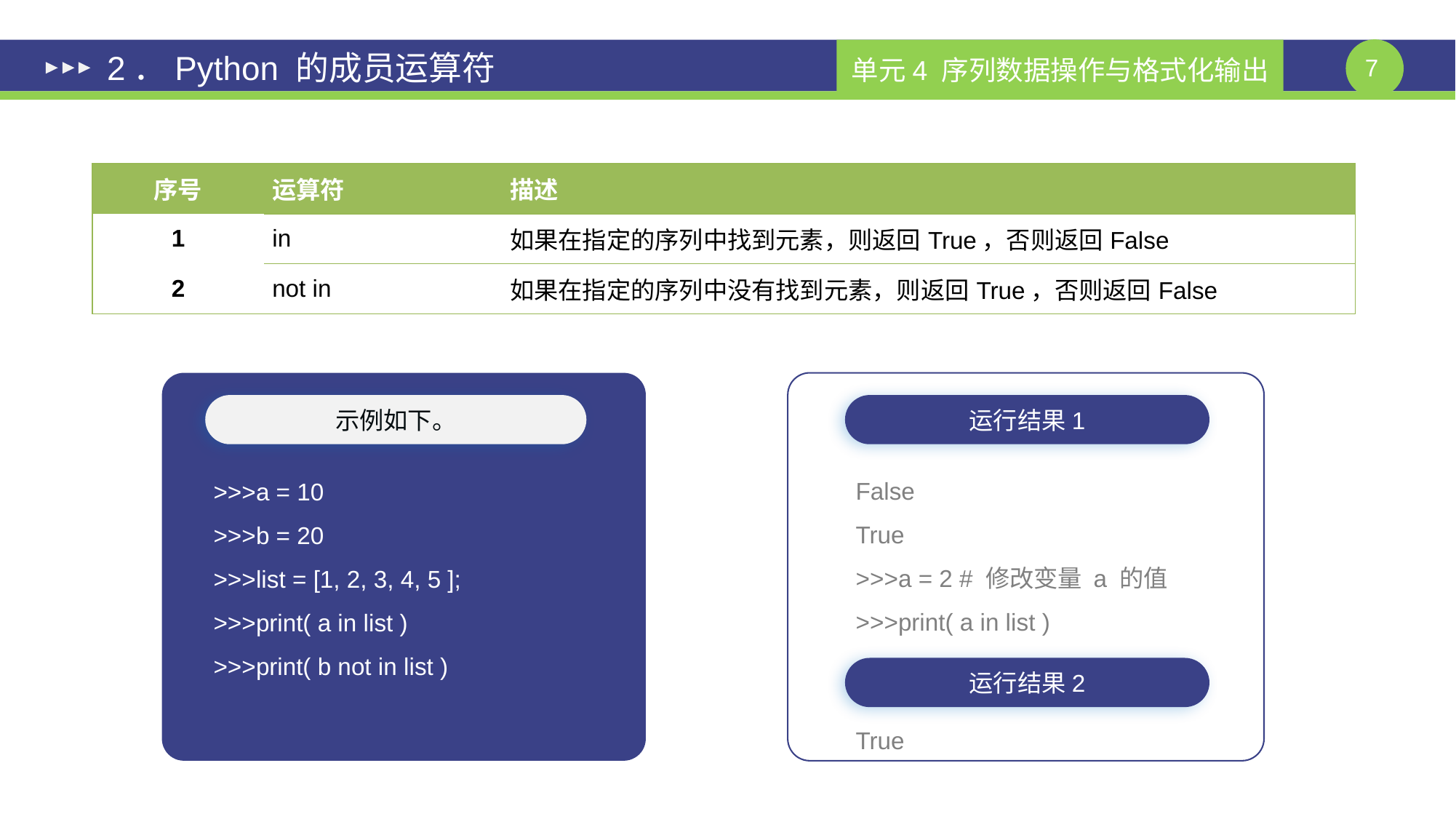

# 2．Python 的成员运算符
| 序号 | 运算符 | 描述 |
| --- | --- | --- |
| 1 | in | 如果在指定的序列中找到元素，则返回True，否则返回False |
| 2 | not in | 如果在指定的序列中没有找到元素，则返回True，否则返回False |

示例如下。
运行结果1
False
True
>>>a = 2 # 修改变量 a 的值
>>>print( a in list )
>>>a = 10
>>>b = 20
>>>list = [1, 2, 3, 4, 5 ];
>>>print( a in list )
>>>print( b not in list )
运行结果2
True